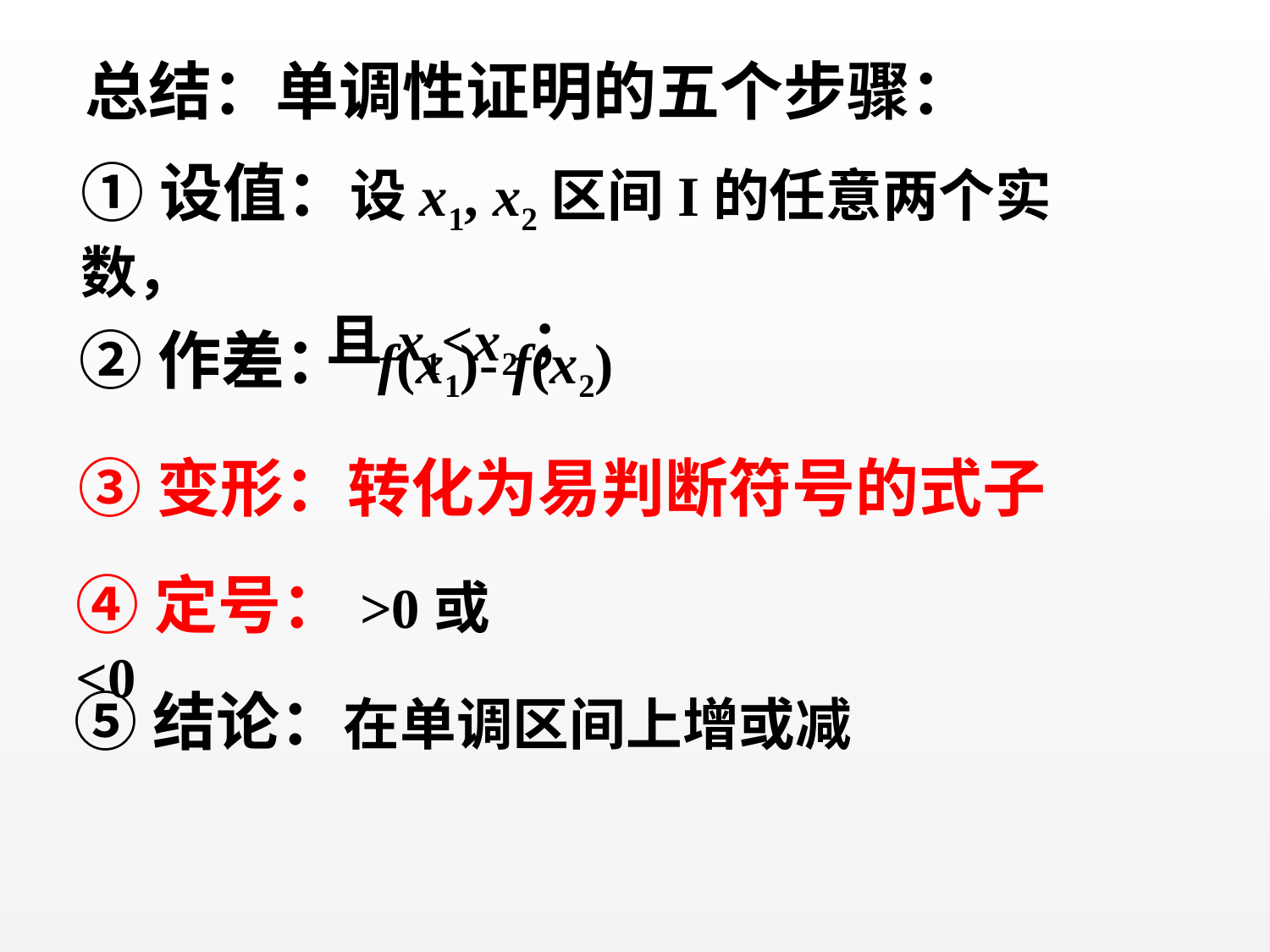

总结：单调性证明的五个步骤：
①设值：设x1, x2区间I的任意两个实数，
                  且x1<x2；
②作差： f(x1)- f(x2)
③变形：转化为易判断符号的式子
④定号：>0或<0
⑤结论：在单调区间上增或减